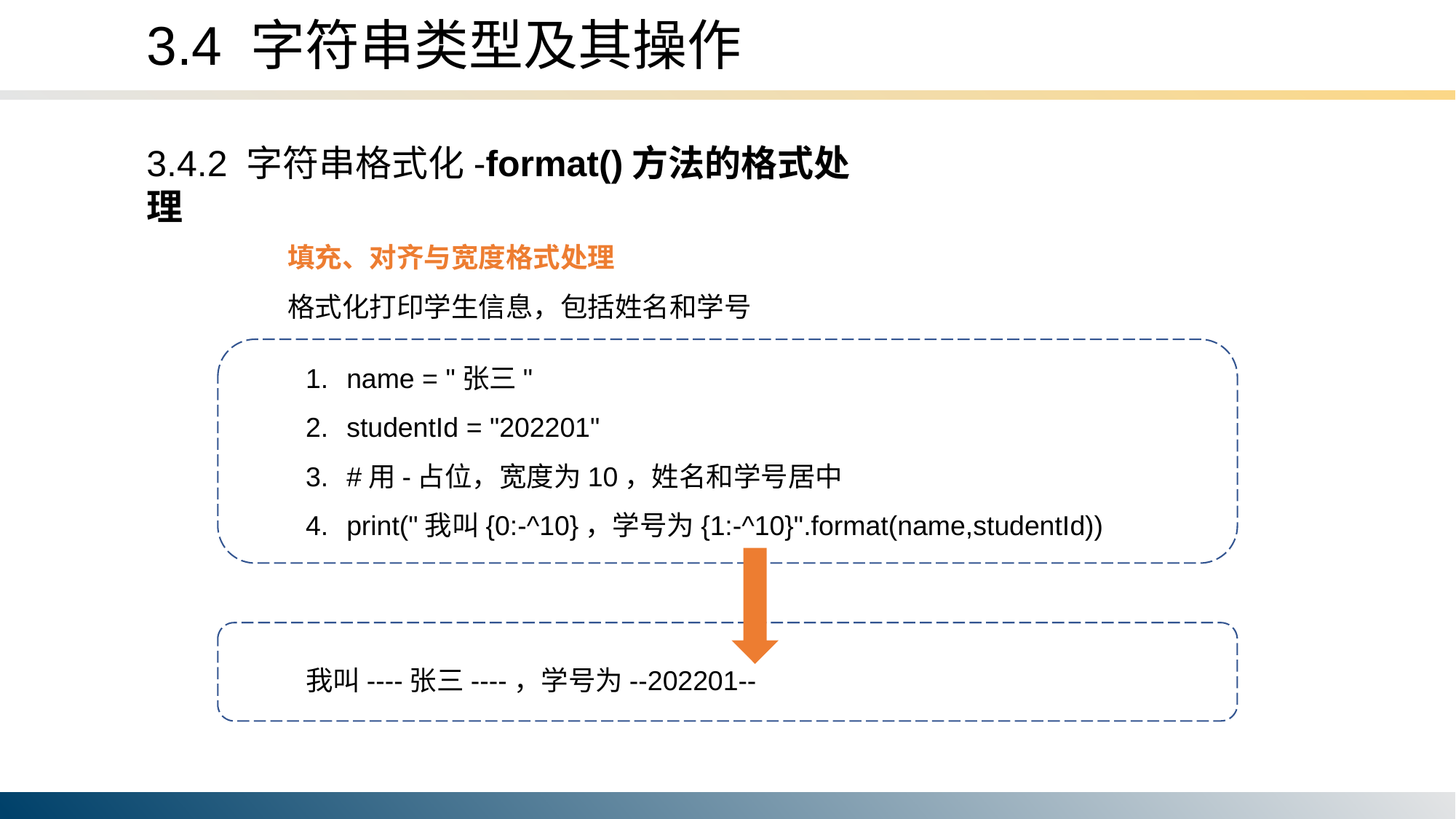

3.4 字符串类型及其操作

3.4.2 字符串格式化-format()方法的格式处理
填充、对齐与宽度格式处理
格式化打印学生信息，包括姓名和学号

name = "张三"
studentId = "202201"
#用-占位，宽度为10，姓名和学号居中
print("我叫{0:-^10}，学号为{1:-^10}".format(name,studentId))

我叫----张三----，学号为--202201--